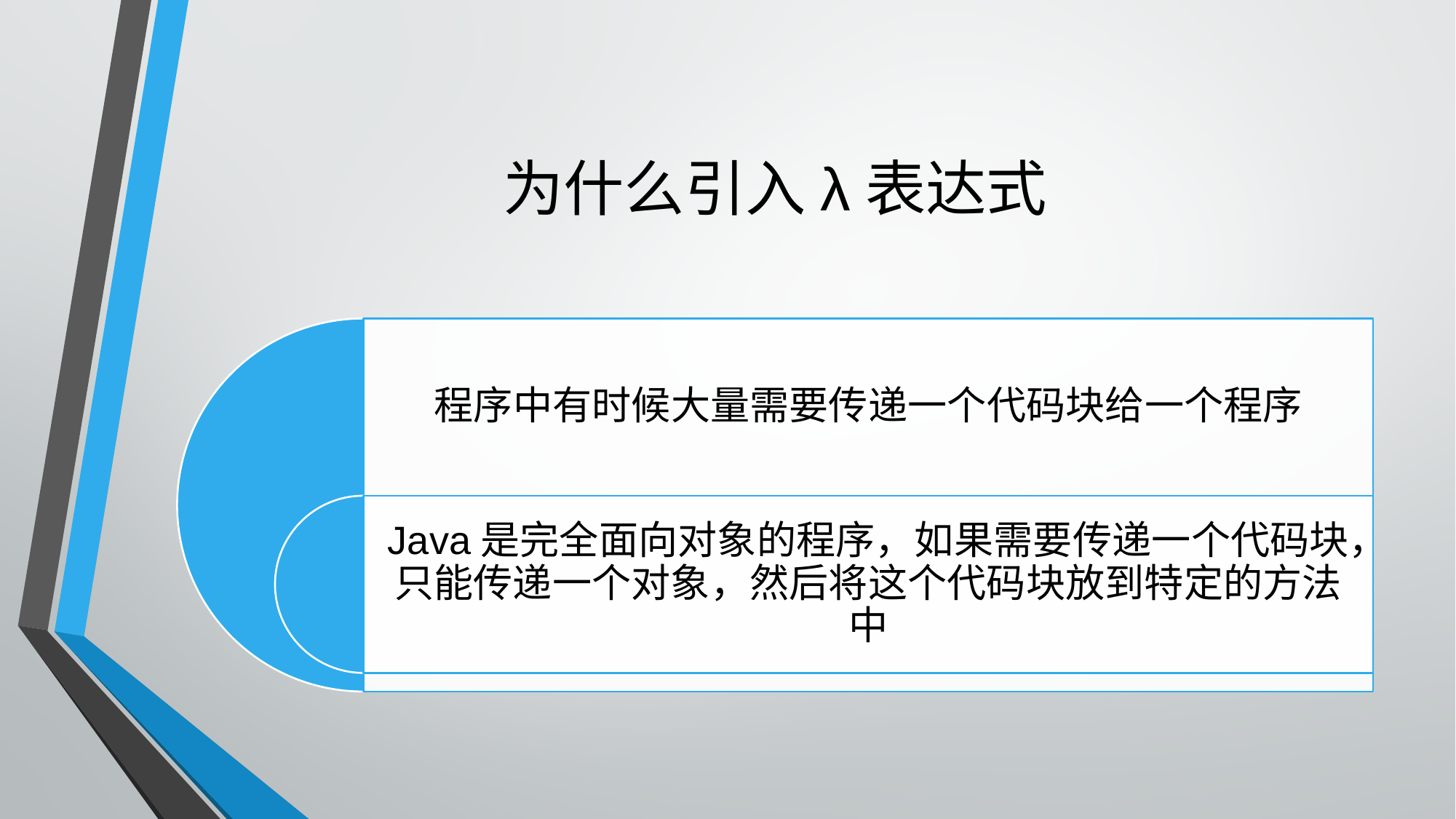

# 为什么引入λ表达式
程序中有时候大量需要传递一个代码块给一个程序
Java是完全面向对象的程序，如果需要传递一个代码块，只能传递一个对象，然后将这个代码块放到特定的方法中